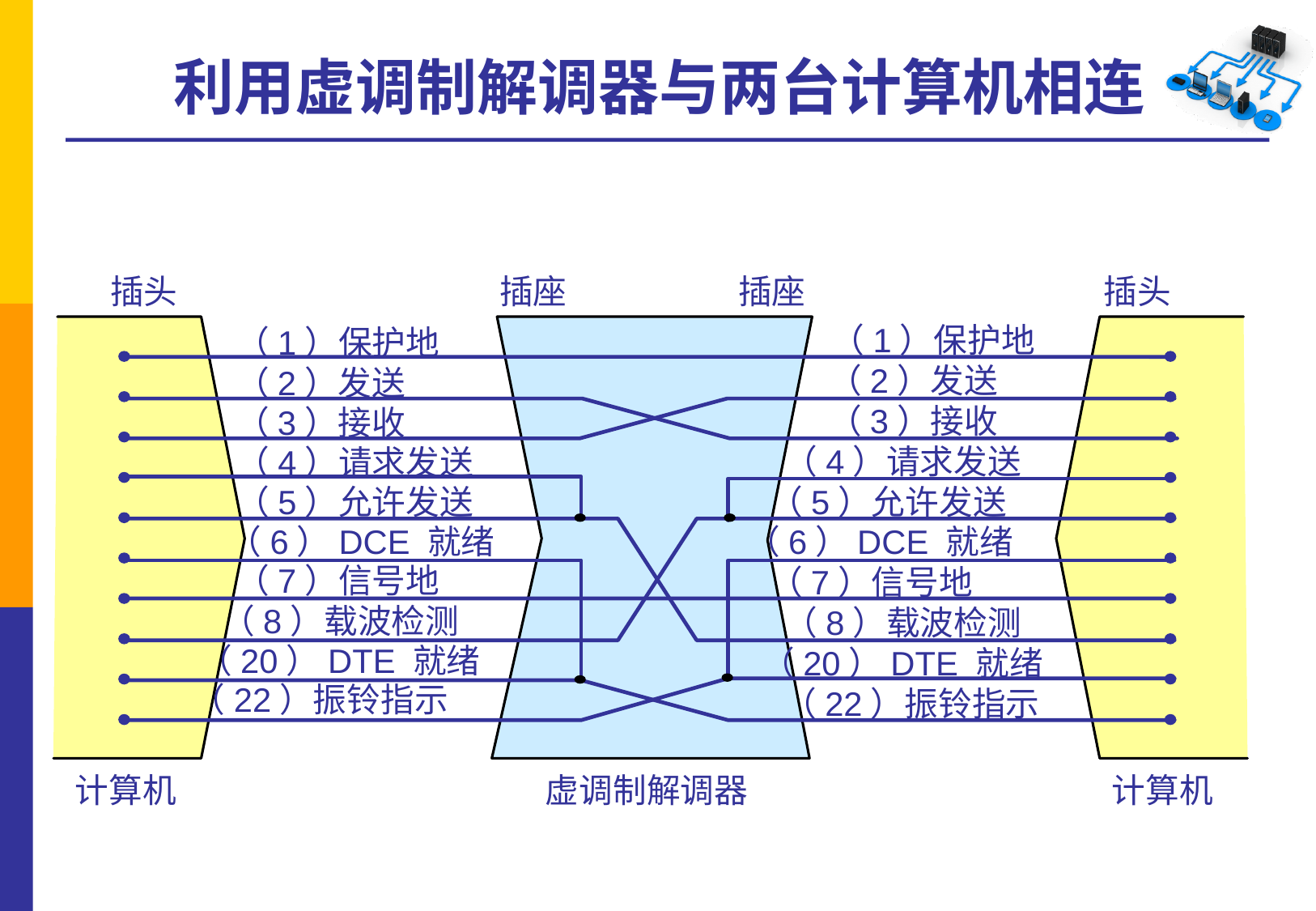

# 利用虚调制解调器与两台计算机相连
插头
插座
插座
插头
（1）保护地
（1）保护地

（2）发送
（2）发送

（3）接收
（3）接收

（4）请求发送
（4）请求发送

（5）允许发送
（5）允许发送

（6）DCE 就绪

（6）DCE 就绪

（7）信号地
（7）信号地

（8）载波检测

（8）载波检测

（20）DTE 就绪

（20）DTE 就绪
（22）振铃指示

（22）振铃指示

计算机
虚调制解调器
计算机